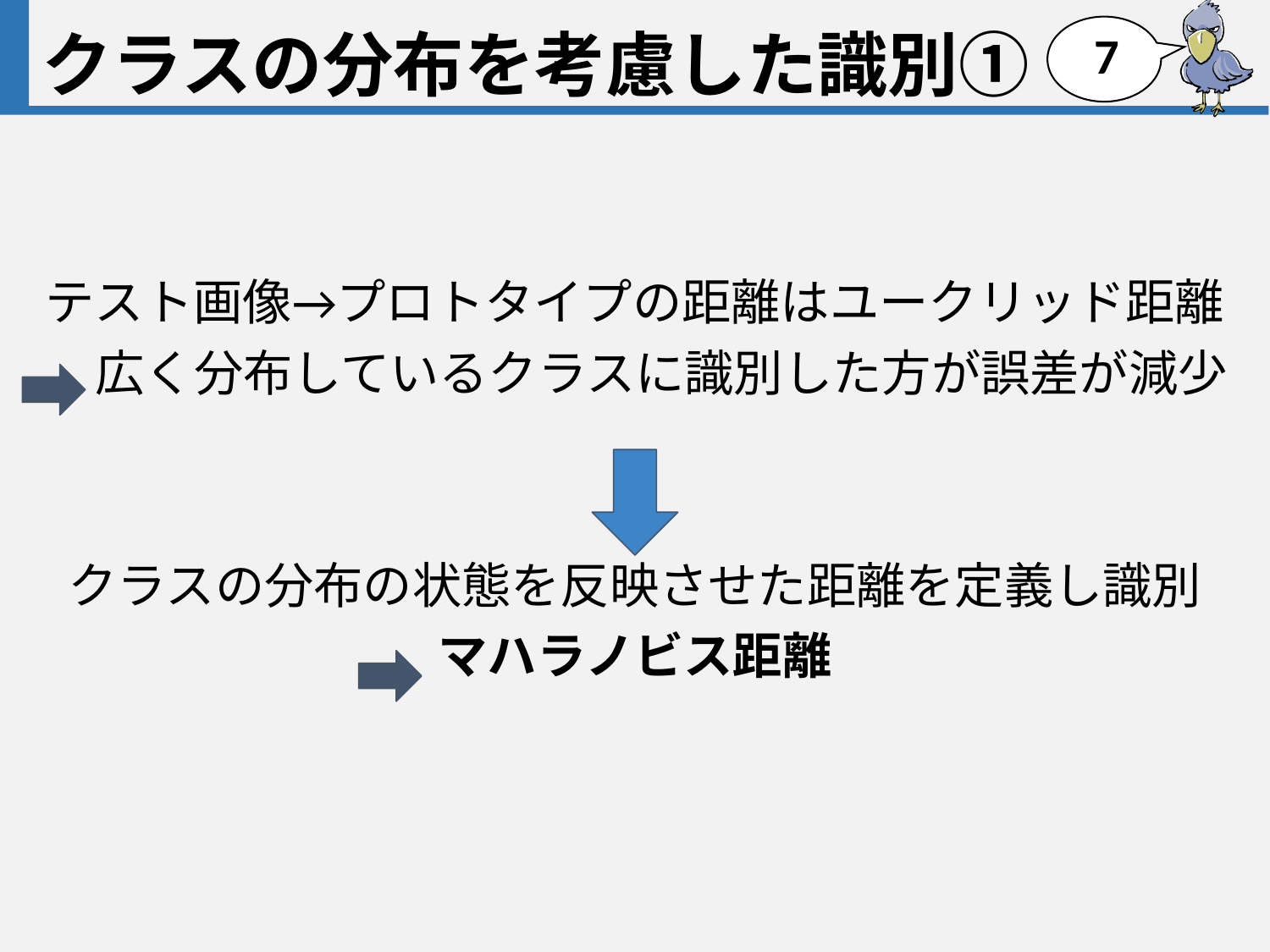

# クラスの分布を考慮した識別①
7
テスト画像→プロトタイプの距離はユークリッド距離
広く分布しているクラスに識別した方が誤差が減少

クラスの分布の状態を反映させた距離を定義し識別
マハラノビス距離